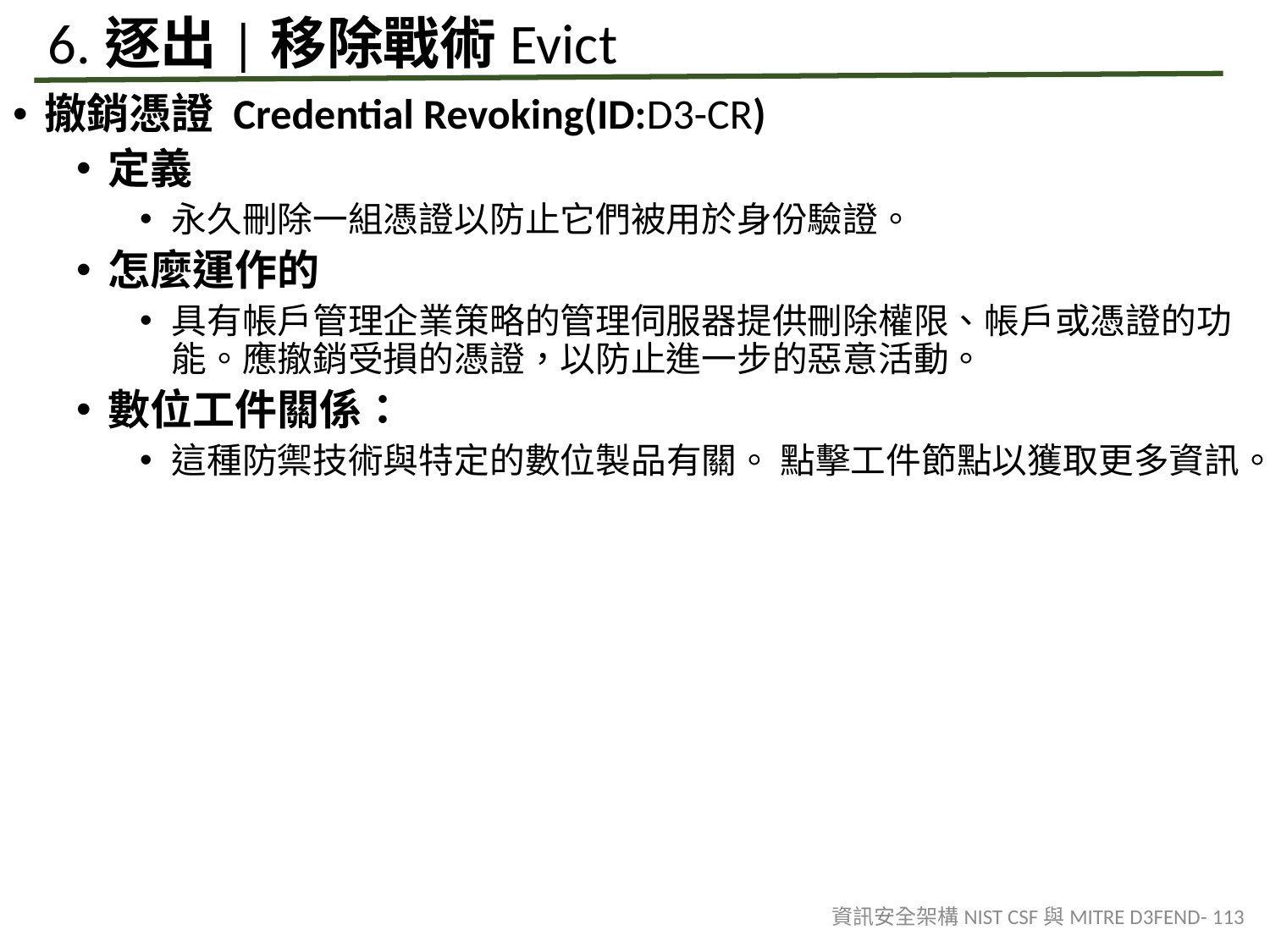

# 6.逐出|移除戰術Evict
撤銷憑證 Credential Revoking(ID:D3-CR)
定義
永久刪除一組憑證以防止它們被用於身份驗證。
怎麼運作的
具有帳戶管理企業策略的管理伺服器提供刪除權限、帳戶或憑證的功能。應撤銷受損的憑證，以防止進一步的惡意活動。
數位工件關係：
這種防禦技術與特定的數位製品有關。 點擊工件節點以獲取更多資訊。
資訊安全架構NIST CSF與MITRE D3FEND- 113